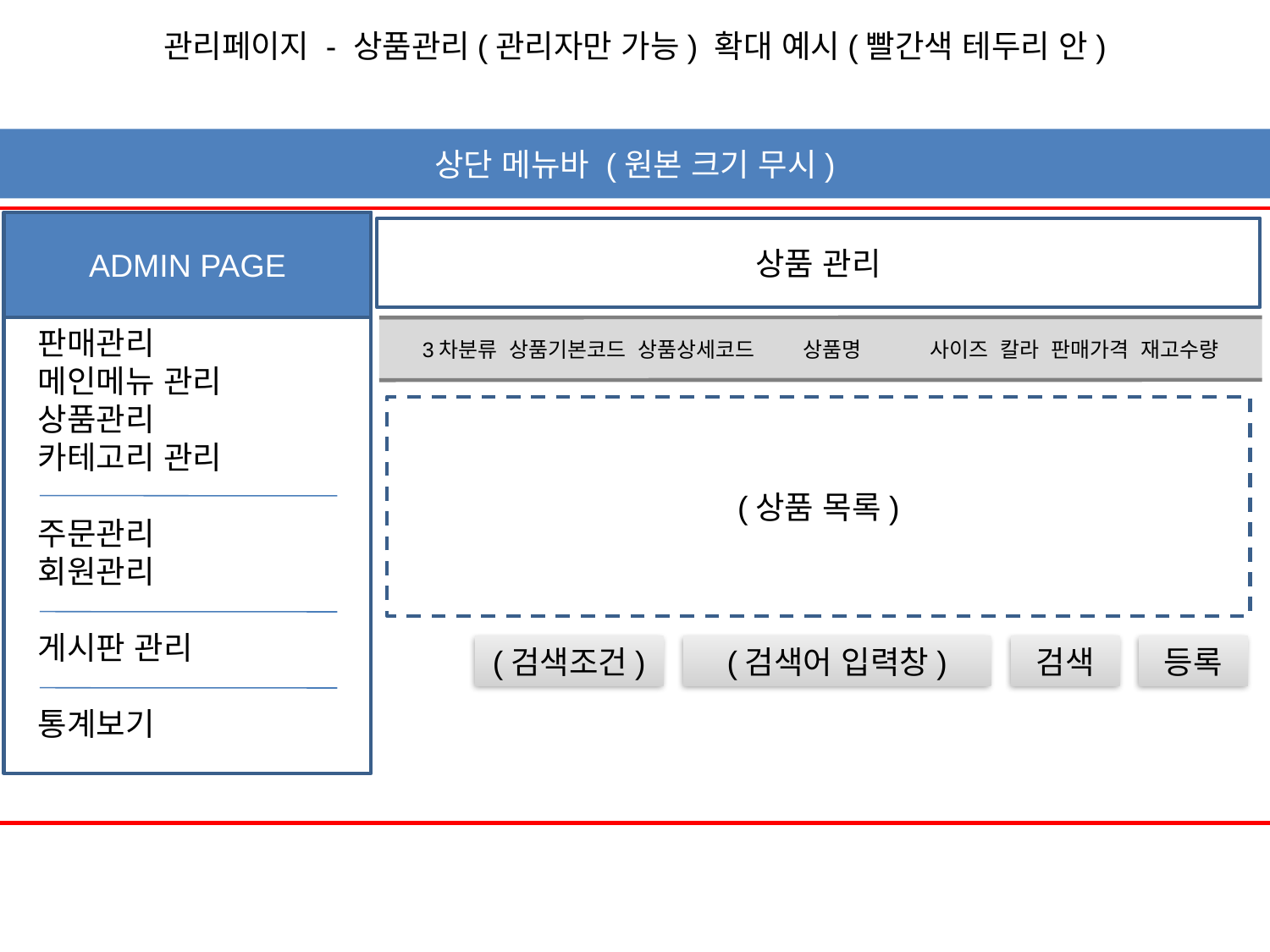

관리페이지 - 상품관리(관리자만 가능) 확대 예시(빨간색 테두리 안)
상단 메뉴바 (원본 크기 무시)

ADMIN PAGE
상품 관리
  판매관리
  메인메뉴 관리
  상품관리
  카테고리 관리

  주문관리
  회원관리

  게시판 관리

  통계보기
3차분류  상품기본코드  상품상세코드	상품명	사이즈  칼라  판매가격  재고수량
(상품 목록)
(검색조건)
(검색어 입력창)
검색
등록